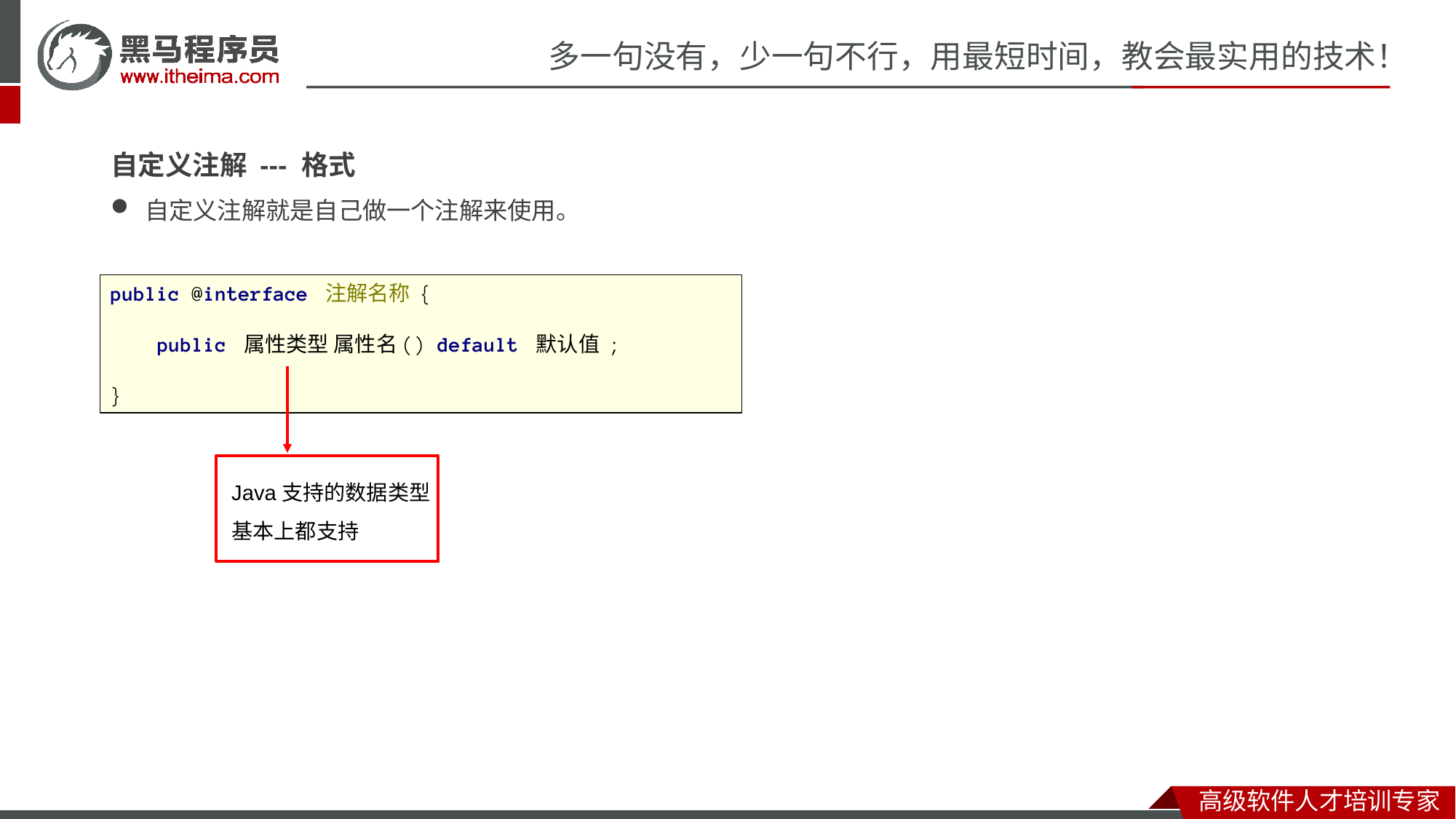

自定义注解 --- 格式
自定义注解就是自己做一个注解来使用。
public @interface 注解名称 {
    public 属性类型 属性名() default 默认值 ;
}

Java支持的数据类型
基本上都支持